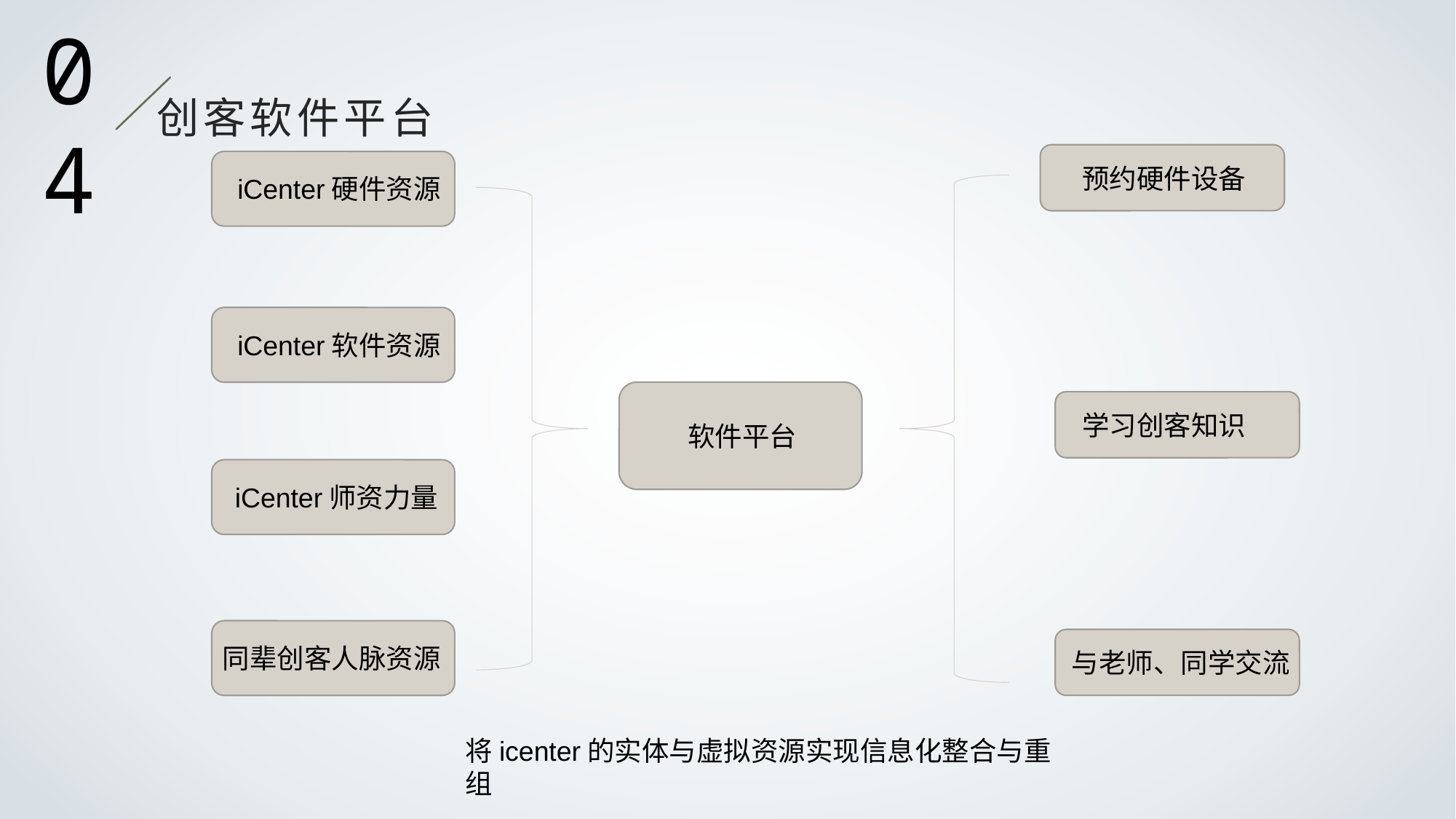

04
创客软件平台

预约硬件设备
iCenter硬件资源

iCenter软件资源

学习创客知识
软件平台

iCenter师资力量

同辈创客人脉资源
与老师、同学交流
将icenter的实体与虚拟资源实现信息化整合与重组